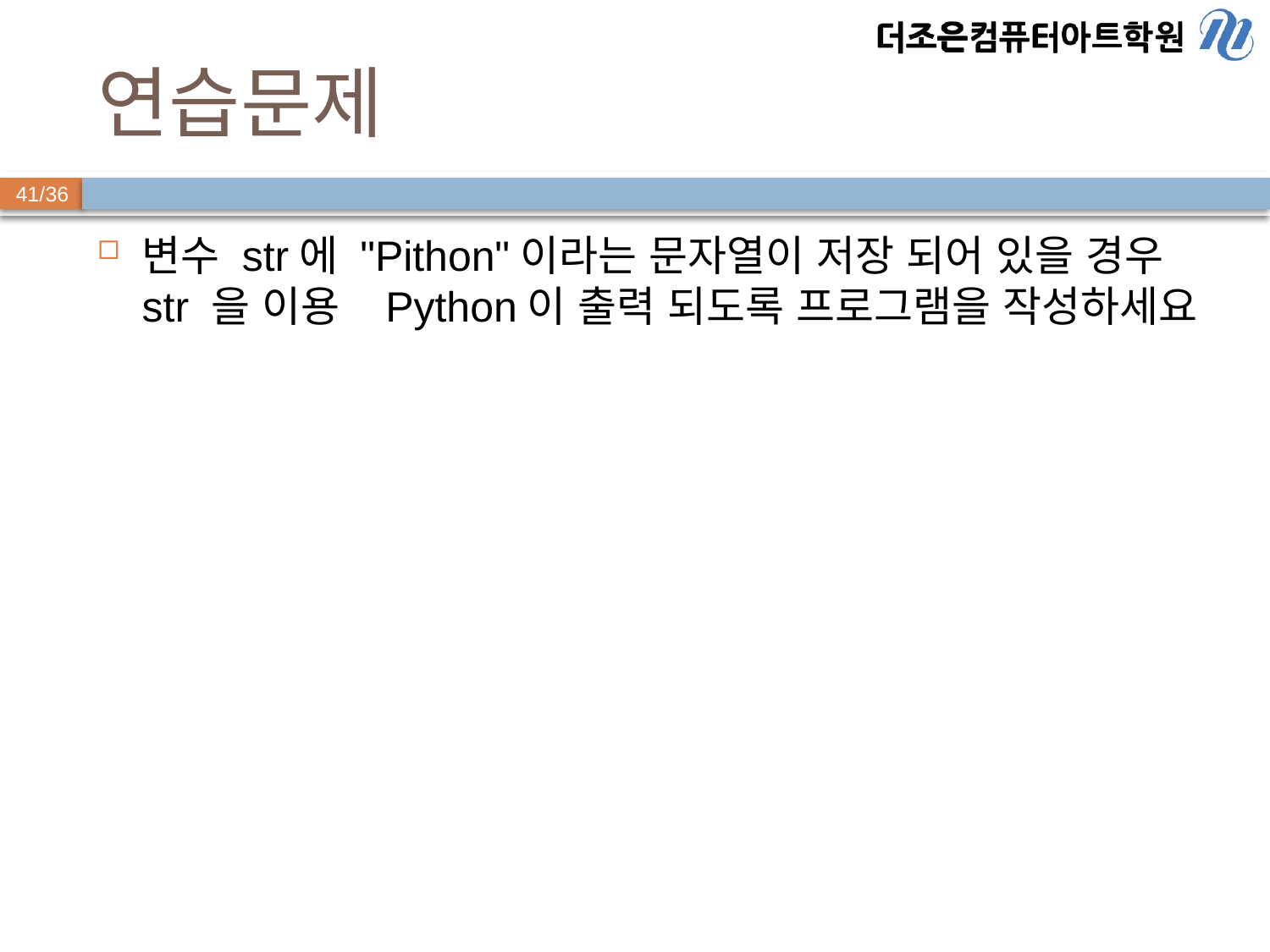

# 연습문제
변수 str에 "Pithon"이라는 문자열이 저장 되어 있을 경우str 을 이용   Python이 출력 되도록 프로그램을 작성하세요